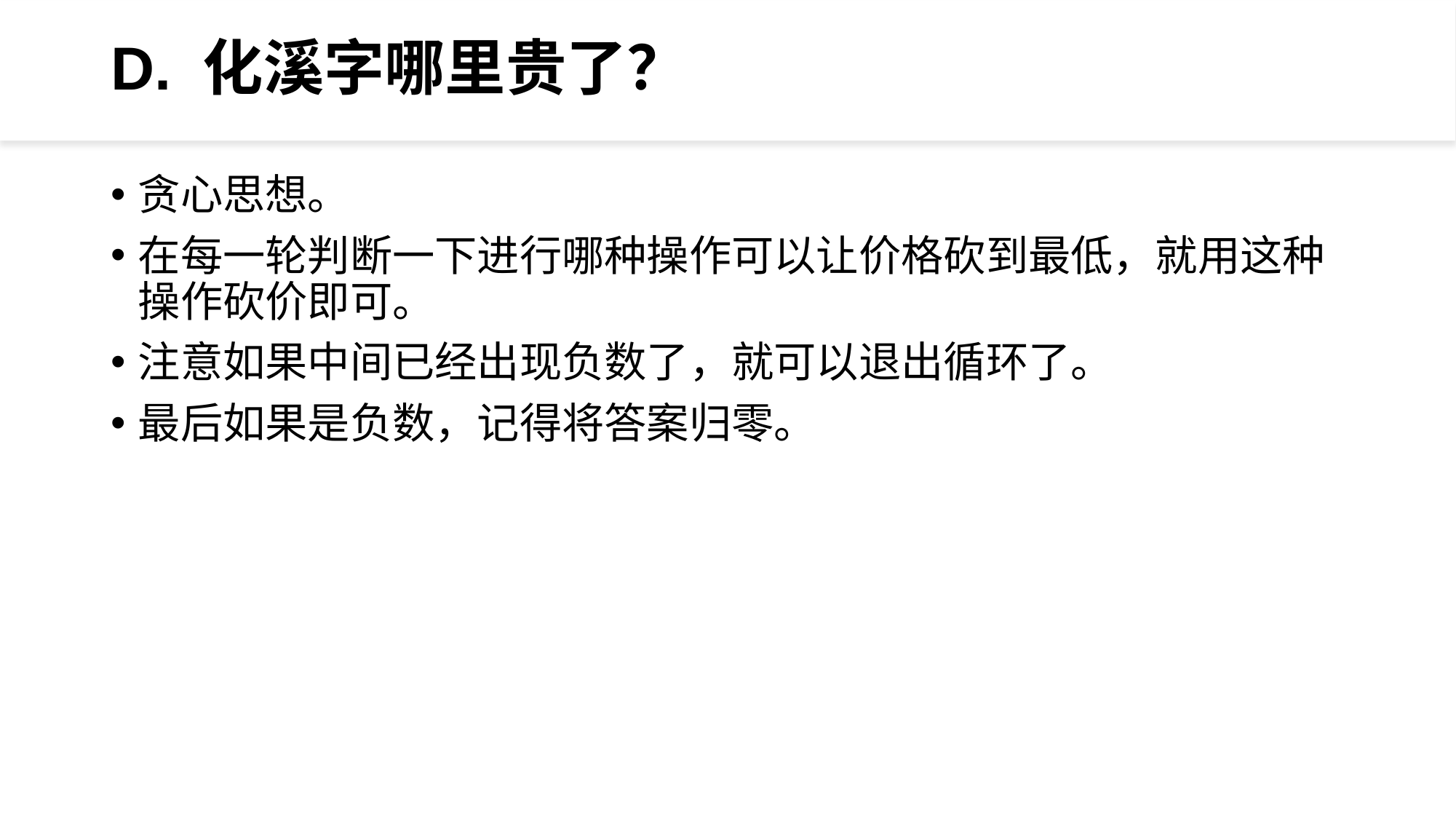

# D. 化溪字哪里贵了？
贪心思想。
在每一轮判断一下进行哪种操作可以让价格砍到最低，就用这种操作砍价即可。
注意如果中间已经出现负数了，就可以退出循环了。
最后如果是负数，记得将答案归零。